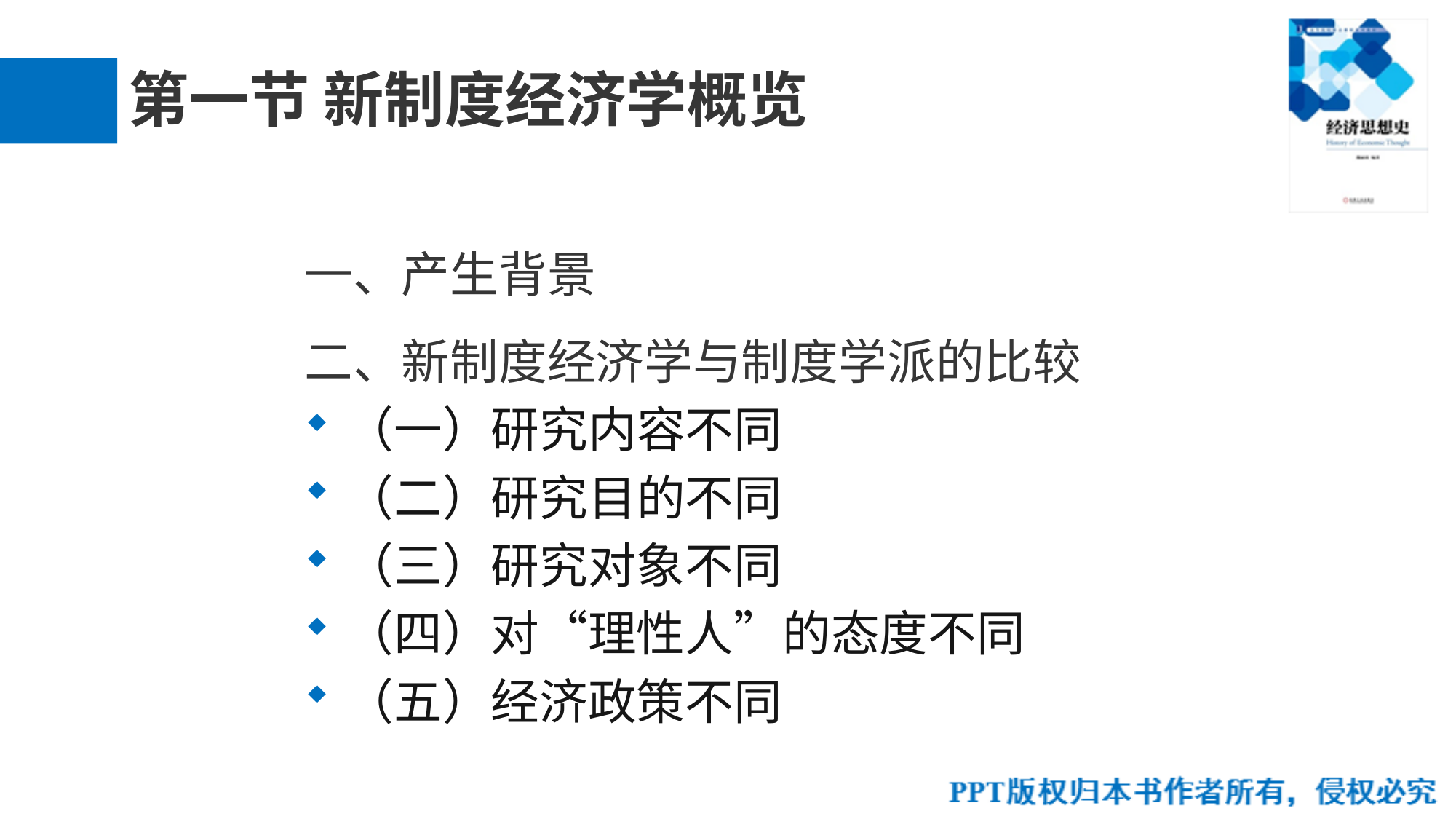

# 第一节 新制度经济学概览
一、产生背景
二、新制度经济学与制度学派的比较
（一）研究内容不同
（二）研究目的不同
（三）研究对象不同
（四）对“理性人”的态度不同
（五）经济政策不同